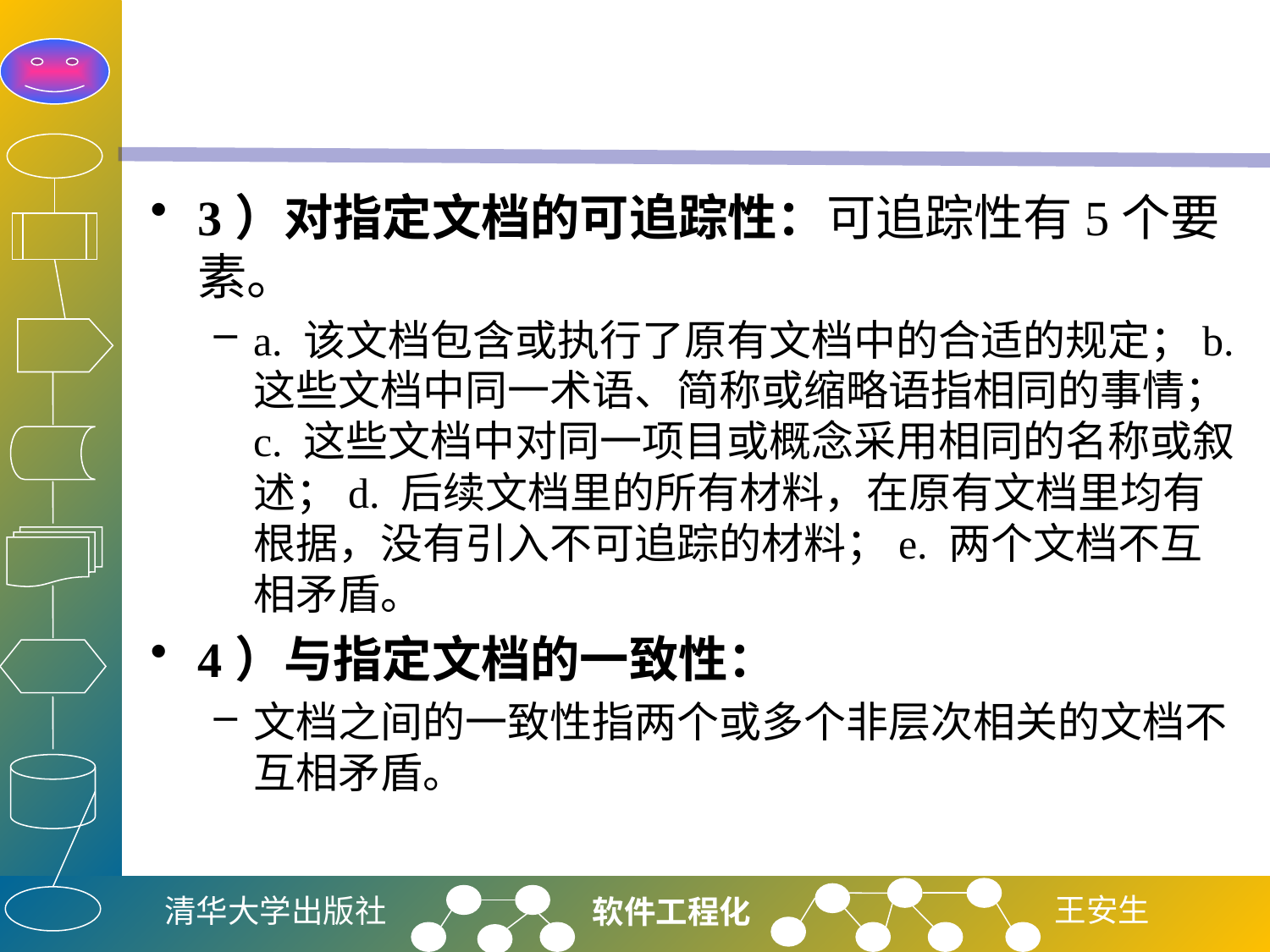

#
3）对指定文档的可追踪性：可追踪性有5个要素。
a. 该文档包含或执行了原有文档中的合适的规定；b. 这些文档中同一术语、简称或缩略语指相同的事情；c. 这些文档中对同一项目或概念采用相同的名称或叙述；d. 后续文档里的所有材料，在原有文档里均有根据，没有引入不可追踪的材料；e. 两个文档不互相矛盾。
4）与指定文档的一致性：
文档之间的一致性指两个或多个非层次相关的文档不互相矛盾。